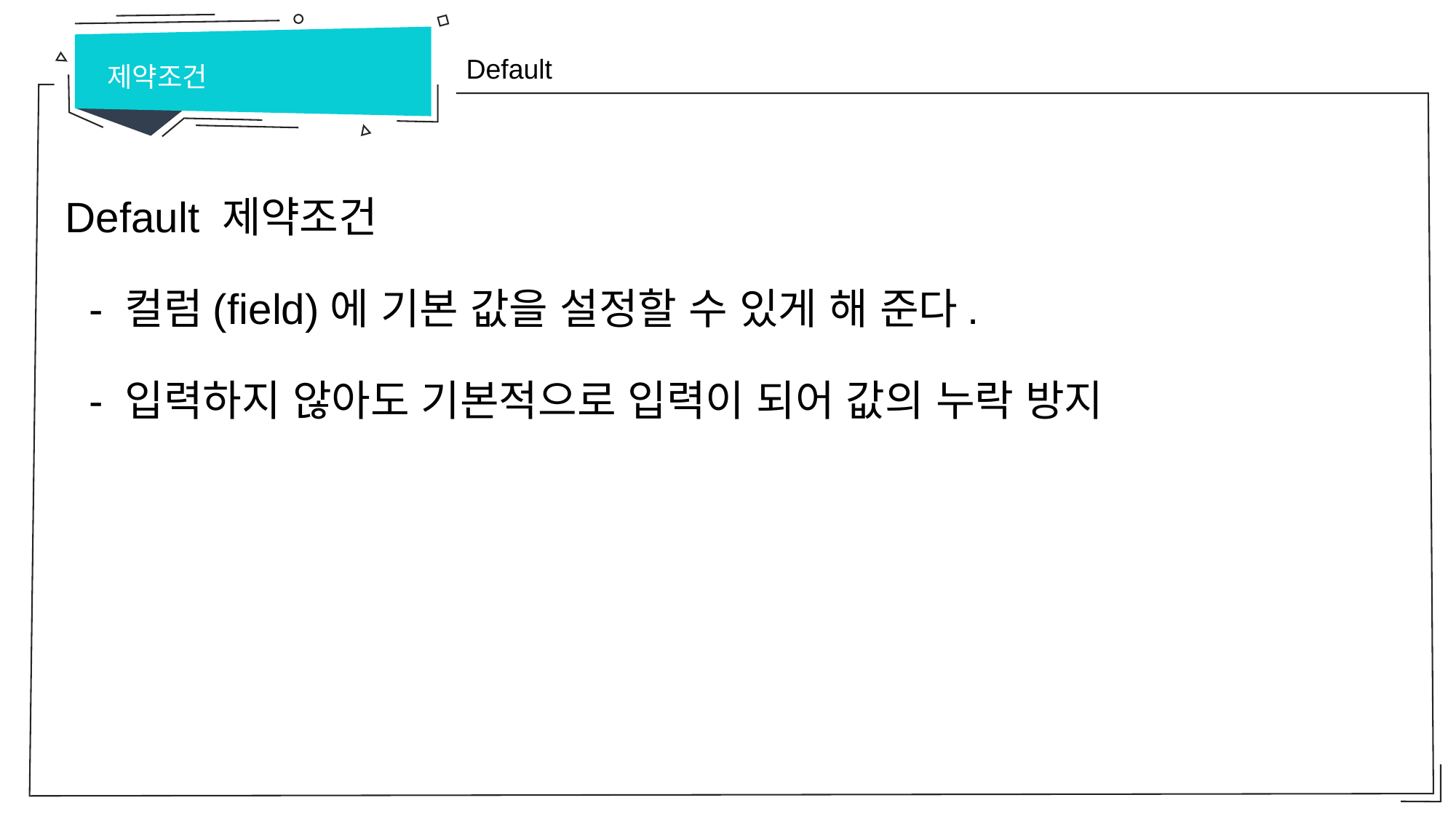

제약조건
Default
Default 제약조건
  - 컬럼(field)에 기본 값을 설정할 수 있게 해 준다.
  - 입력하지 않아도 기본적으로 입력이 되어 값의 누락 방지